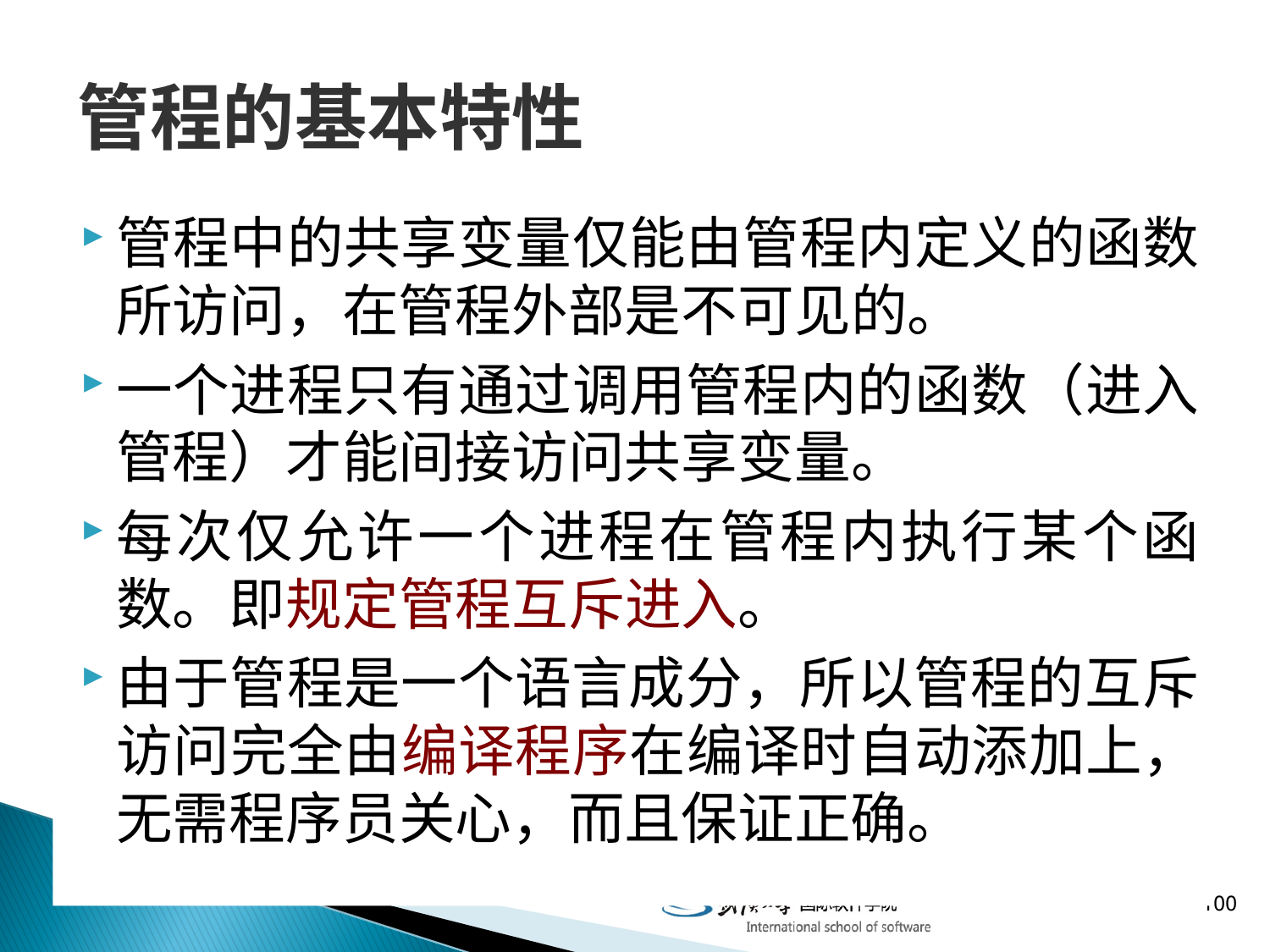

# 管程的基本特性
管程中的共享变量仅能由管程内定义的函数所访问，在管程外部是不可见的。
一个进程只有通过调用管程内的函数（进入管程）才能间接访问共享变量。
每次仅允许一个进程在管程内执行某个函数。即规定管程互斥进入。
由于管程是一个语言成分，所以管程的互斥访问完全由编译程序在编译时自动添加上，无需程序员关心，而且保证正确。